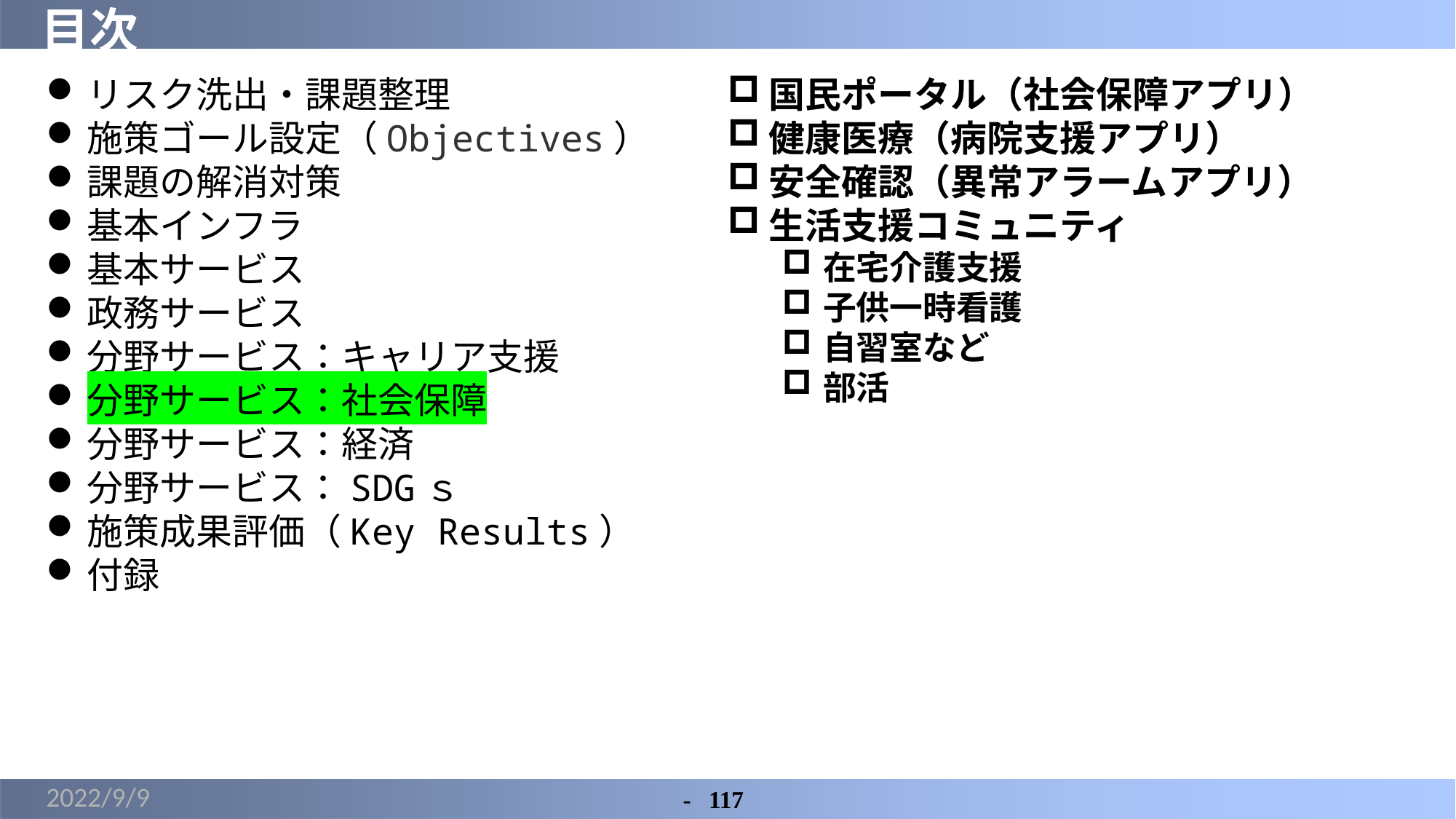

# 目次
リスク洗出・課題整理
施策ゴール設定（Objectives）
課題の解消対策
基本インフラ
基本サービス
政務サービス
分野サービス：キャリア支援
分野サービス：社会保障
分野サービス：経済
分野サービス：SDGｓ
施策成果評価（Key Results）
付録
国民ポータル（社会保障アプリ）
健康医療（病院支援アプリ）
安全確認（異常アラームアプリ）
生活支援コミュニティ
在宅介護支援
子供一時看護
自習室など
部活

2022/9/9
-	117　-